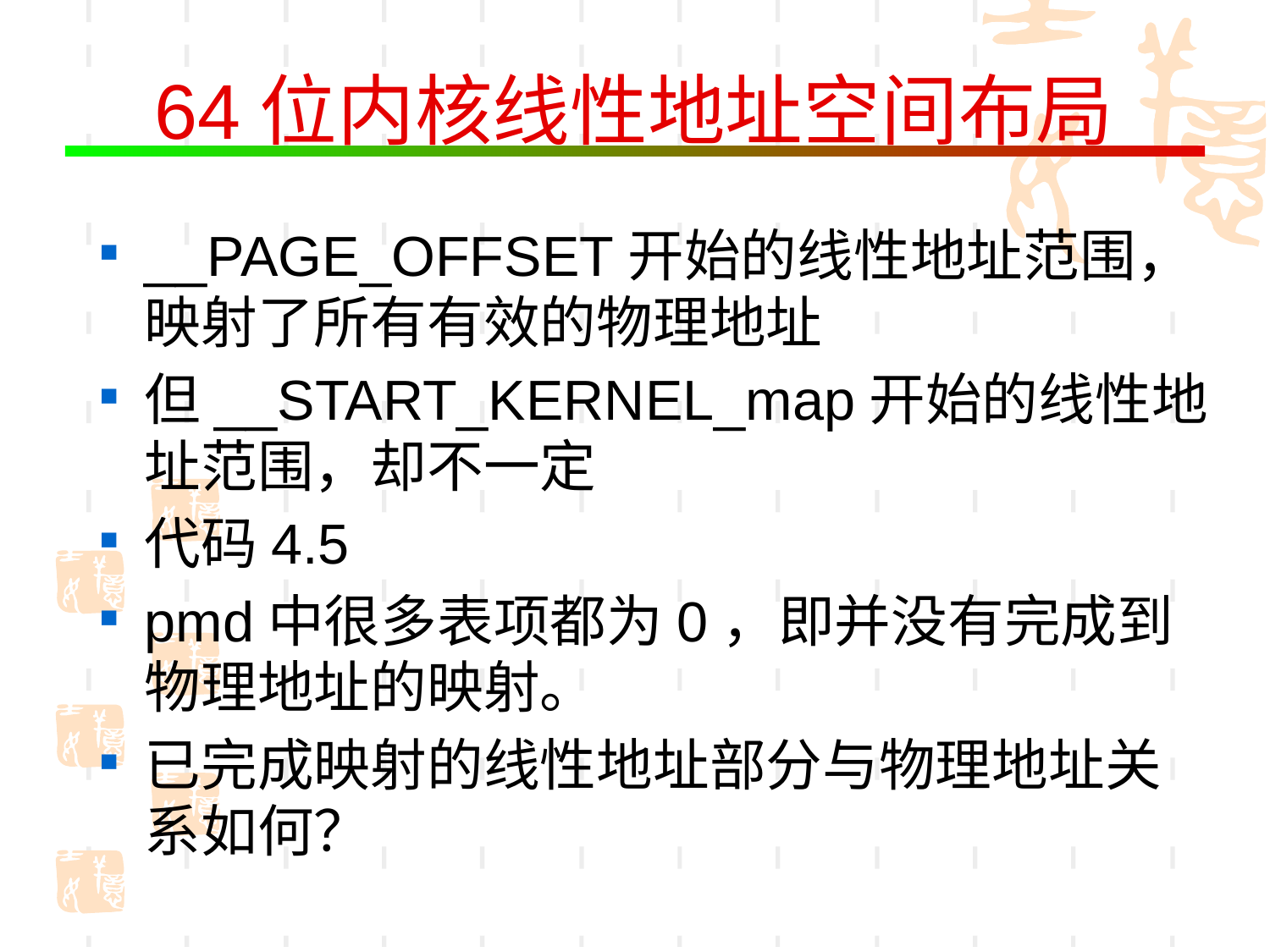

# 64位内核线性地址空间布局
__PAGE_OFFSET开始的线性地址范围，映射了所有有效的物理地址
但__START_KERNEL_map开始的线性地址范围，却不一定
代码4.5
pmd中很多表项都为0，即并没有完成到物理地址的映射。
已完成映射的线性地址部分与物理地址关系如何？